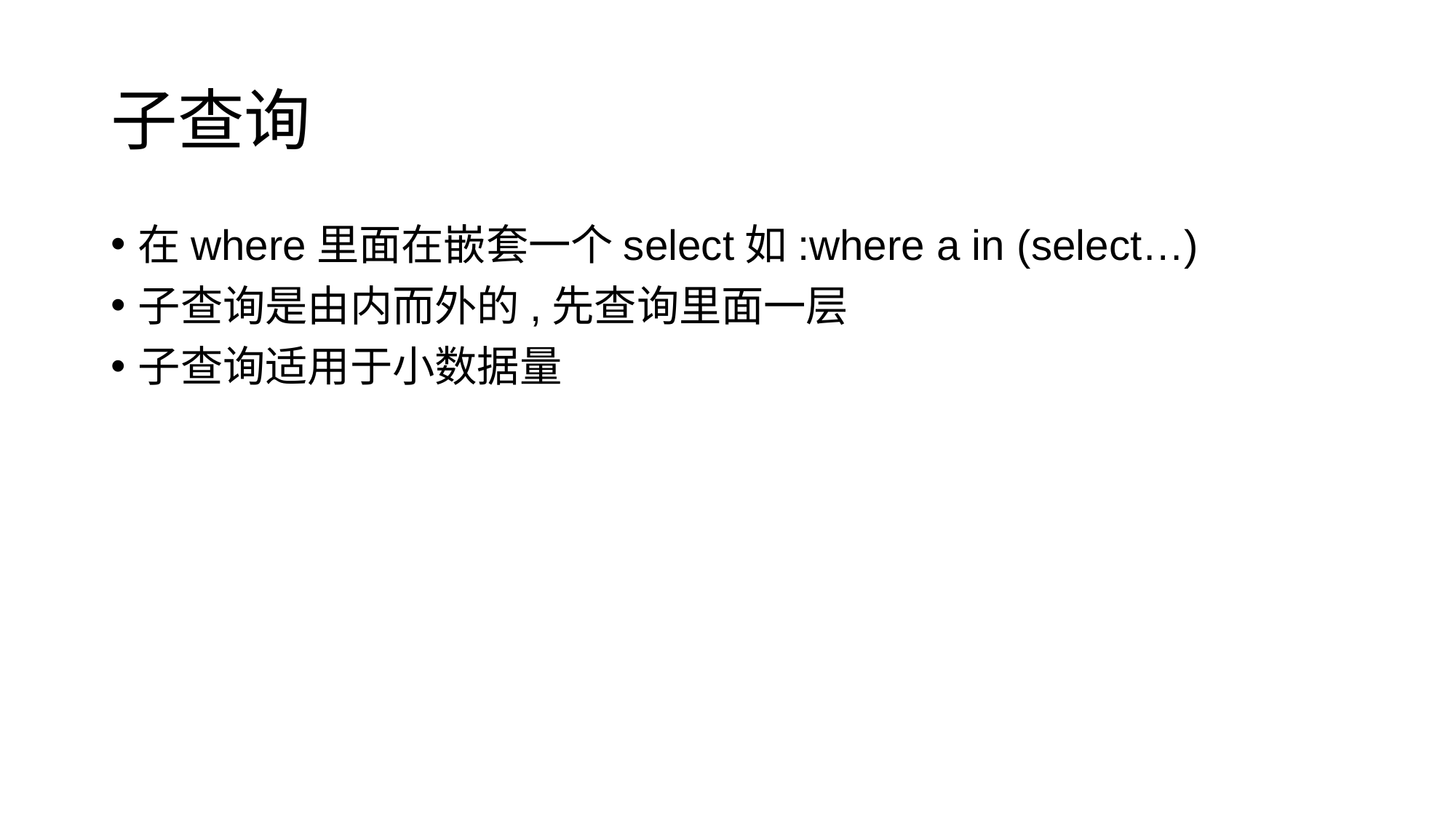

# 子查询
在where里面在嵌套一个select如:where a in (select…)
子查询是由内而外的,先查询里面一层
子查询适用于小数据量